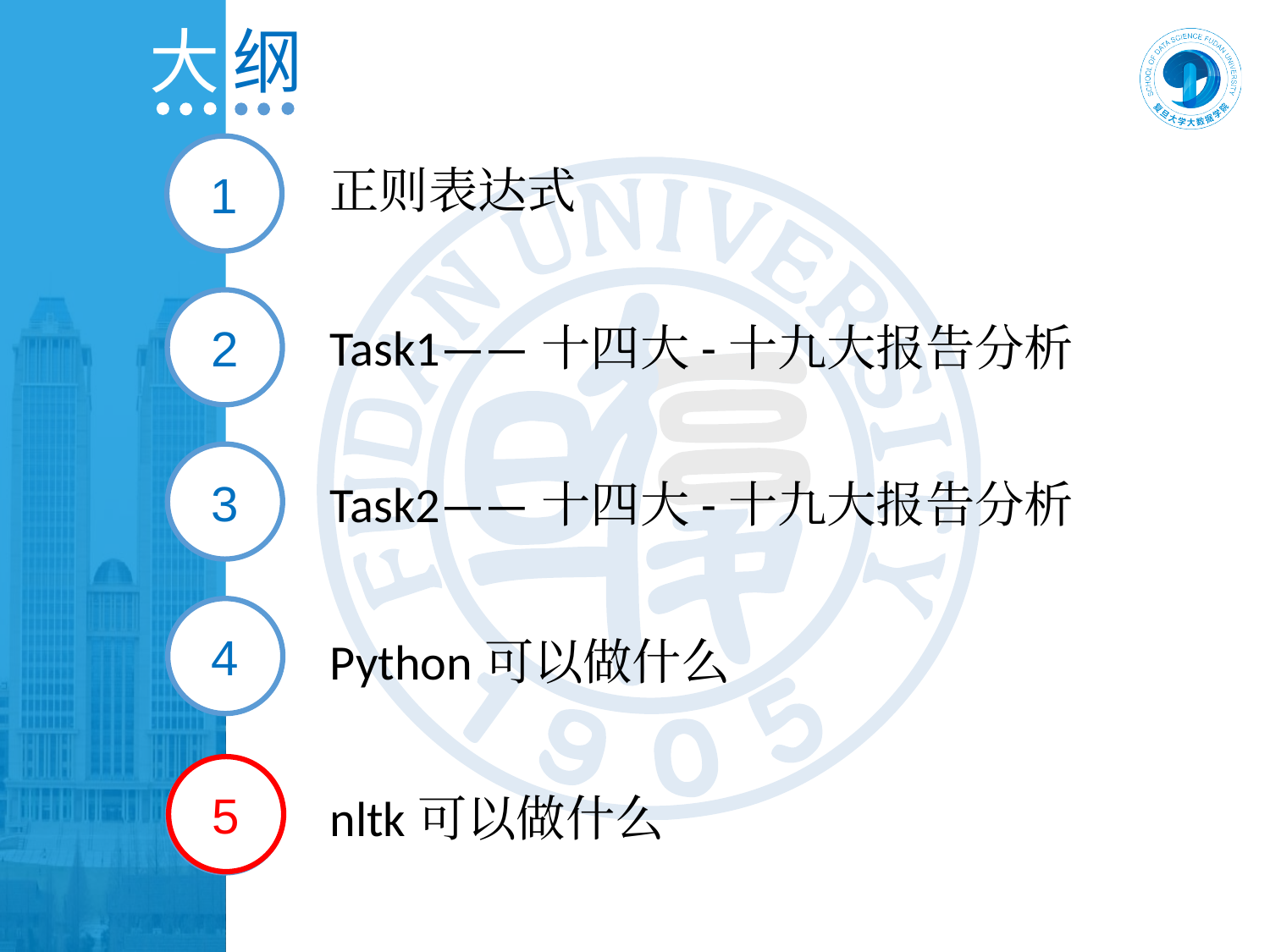

正则表达式
Task1——十四大-十九大报告分析
Task2——十四大-十九大报告分析
Python可以做什么

5
nltk可以做什么